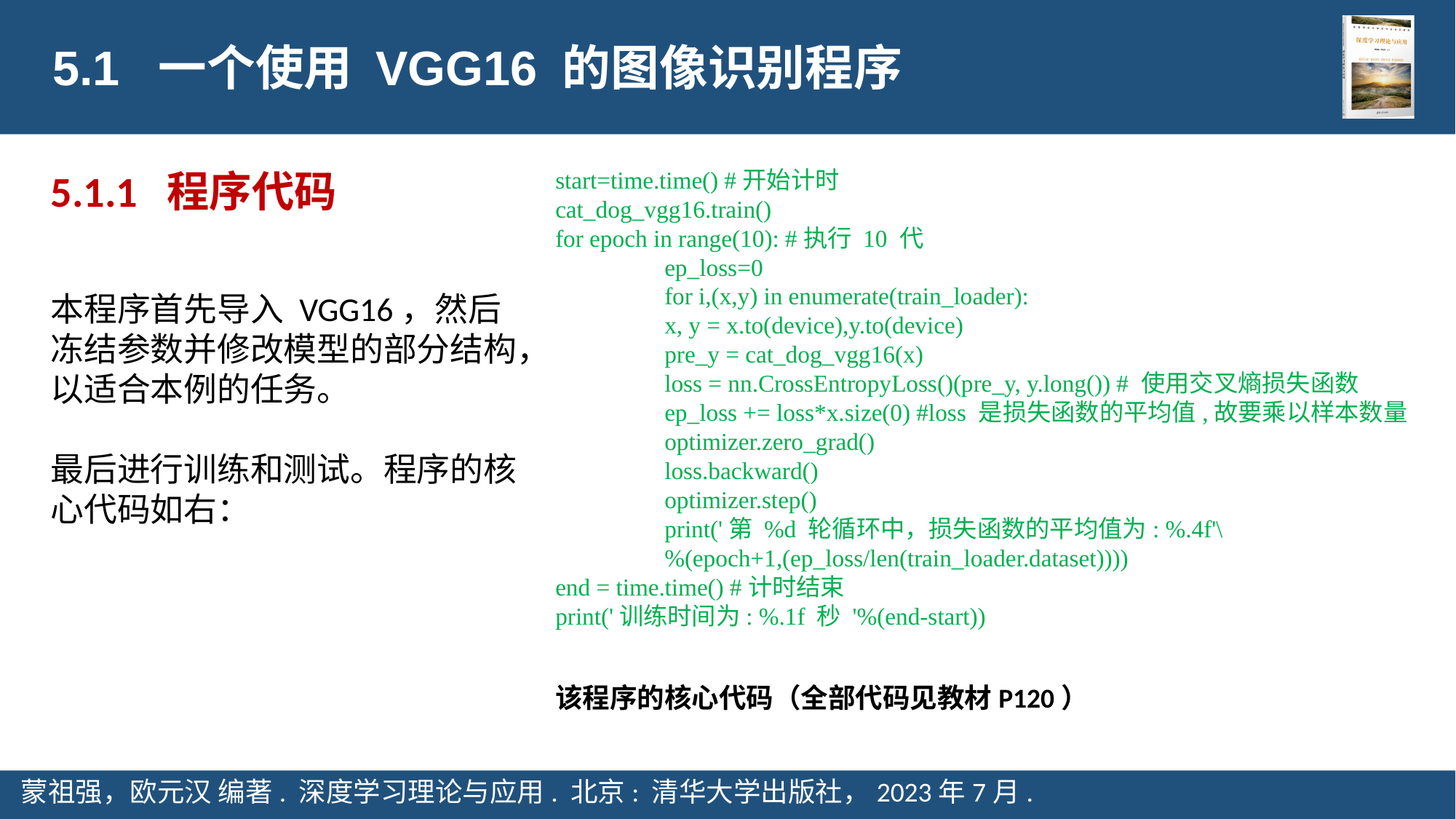

5.1  一个使用 VGG16 的图像识别程序
5.1.1  程序代码
start=time.time() #开始计时
cat_dog_vgg16.train()
for epoch in range(10): #执行 10 代
	ep_loss=0
for i,(x,y) in enumerate(train_loader):
x, y = x.to(device),y.to(device)
pre_y = cat_dog_vgg16(x)
loss = nn.CrossEntropyLoss()(pre_y, y.long()) # 使用交叉熵损失函数
ep_loss += loss*x.size(0) #loss 是损失函数的平均值,故要乘以样本数量
optimizer.zero_grad()
loss.backward()
optimizer.step()
print('第 %d 轮循环中，损失函数的平均值为: %.4f'\
%(epoch+1,(ep_loss/len(train_loader.dataset))))
end = time.time() #计时结束
print('训练时间为: %.1f 秒 '%(end-start))
本程序首先导入 VGG16，然后冻结参数并修改模型的部分结构，以适合本例的任务。

最后进行训练和测试。程序的核心代码如右：
该程序的核心代码（全部代码见教材P120）